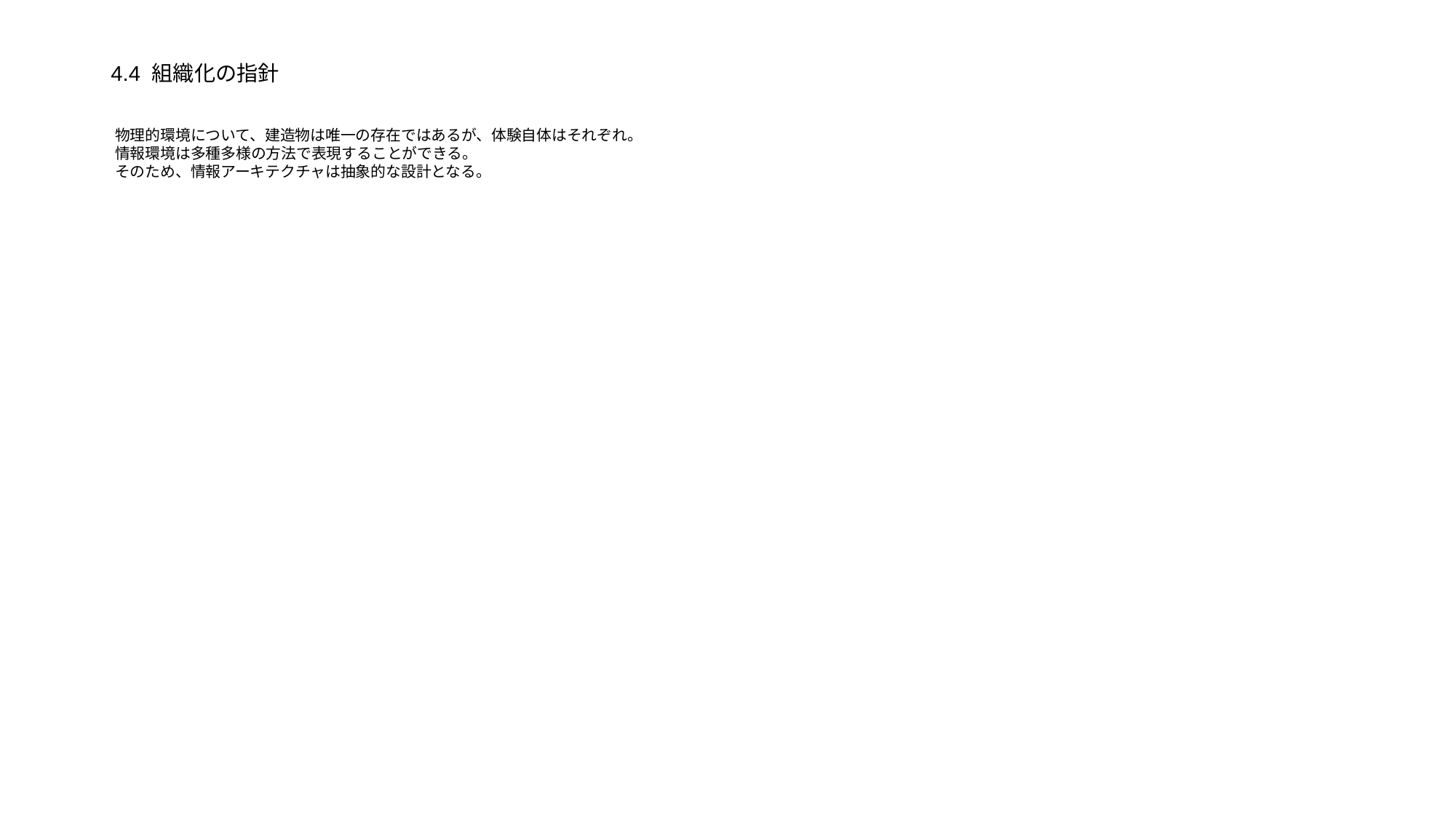

# 4.4 組織化の指針
物理的環境について、建造物は唯一の存在ではあるが、体験自体はそれぞれ。
情報環境は多種多様の方法で表現することができる。
そのため、情報アーキテクチャは抽象的な設計となる。